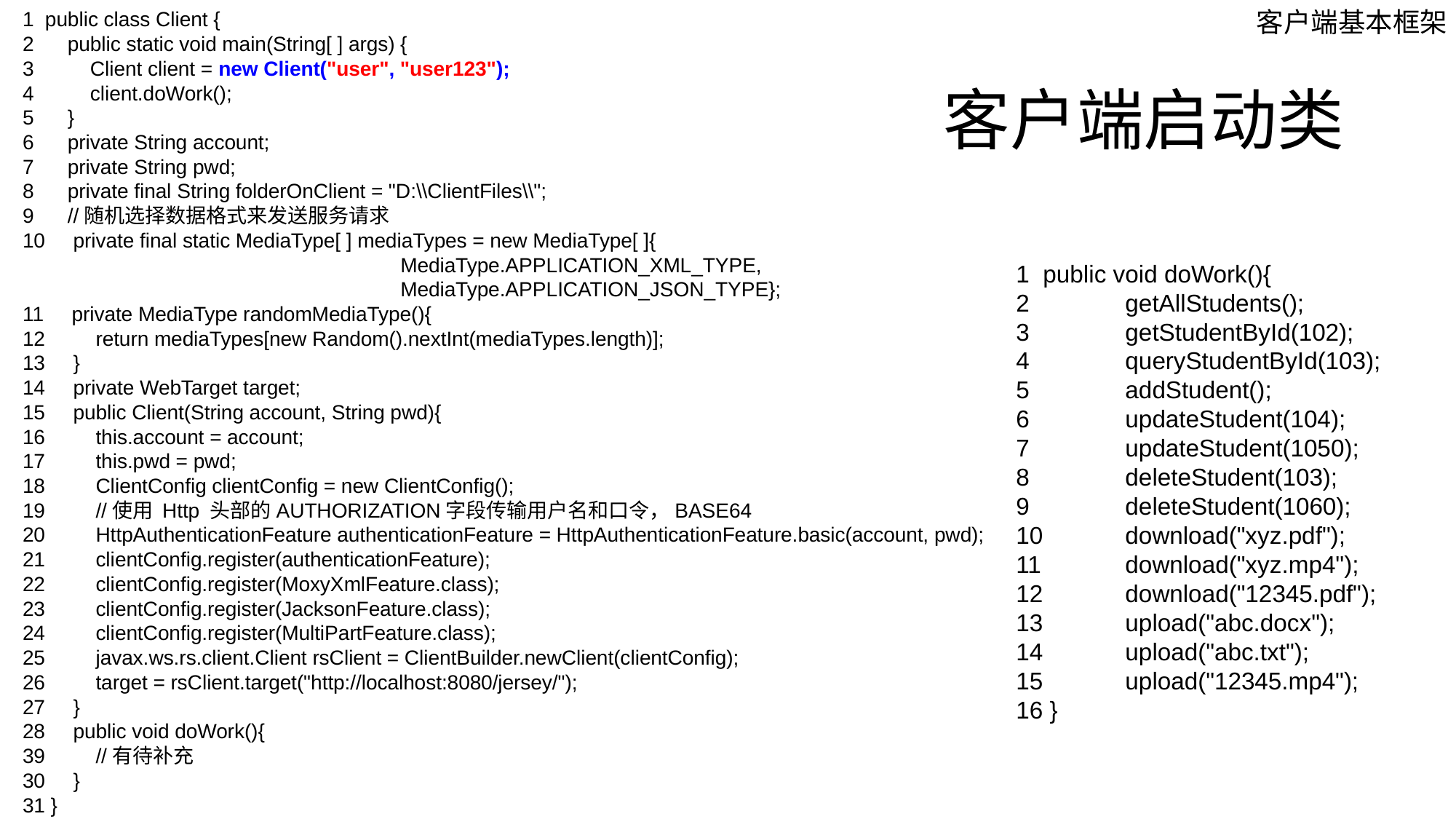

客户端基本框架
1  public class Client {
2      public static void main(String[ ] args) {
3          Client client = new Client("user", "user123");
4          client.doWork();
5      }
6      private String account;
7      private String pwd;
8      private final String folderOnClient = "D:\\ClientFiles\\";
9      //随机选择数据格式来发送服务请求
10     private final static MediaType[ ] mediaTypes = new MediaType[ ]{
                                                                   MediaType.APPLICATION_XML_TYPE,
                                                                   MediaType.APPLICATION_JSON_TYPE};
11     private MediaType randomMediaType(){
12         return mediaTypes[new Random().nextInt(mediaTypes.length)];
13     }
14     private WebTarget target;
15     public Client(String account, String pwd){
16         this.account = account;
17         this.pwd = pwd;
18         ClientConfig clientConfig = new ClientConfig();
19         //使用 Http 头部的AUTHORIZATION字段传输用户名和口令，BASE64
20         HttpAuthenticationFeature authenticationFeature = HttpAuthenticationFeature.basic(account, pwd);
21         clientConfig.register(authenticationFeature);
22         clientConfig.register(MoxyXmlFeature.class);
23         clientConfig.register(JacksonFeature.class);
24         clientConfig.register(MultiPartFeature.class);
25         javax.ws.rs.client.Client rsClient = ClientBuilder.newClient(clientConfig);
26         target = rsClient.target("http://localhost:8080/jersey/");
27     }
28     public void doWork(){
39         //有待补充
30     }
31 }
# 客户端启动类
1  public void doWork(){
2  	getAllStudents();
3  	getStudentById(102);
4  	queryStudentById(103);
5  	addStudent();
6  	updateStudent(104);
7  	updateStudent(1050);
8  	deleteStudent(103);
9  	deleteStudent(1060);
10 	download("xyz.pdf");
11 	download("xyz.mp4");
12 	download("12345.pdf");
13 	upload("abc.docx");
14 	upload("abc.txt");
15 	upload("12345.mp4");
16 }